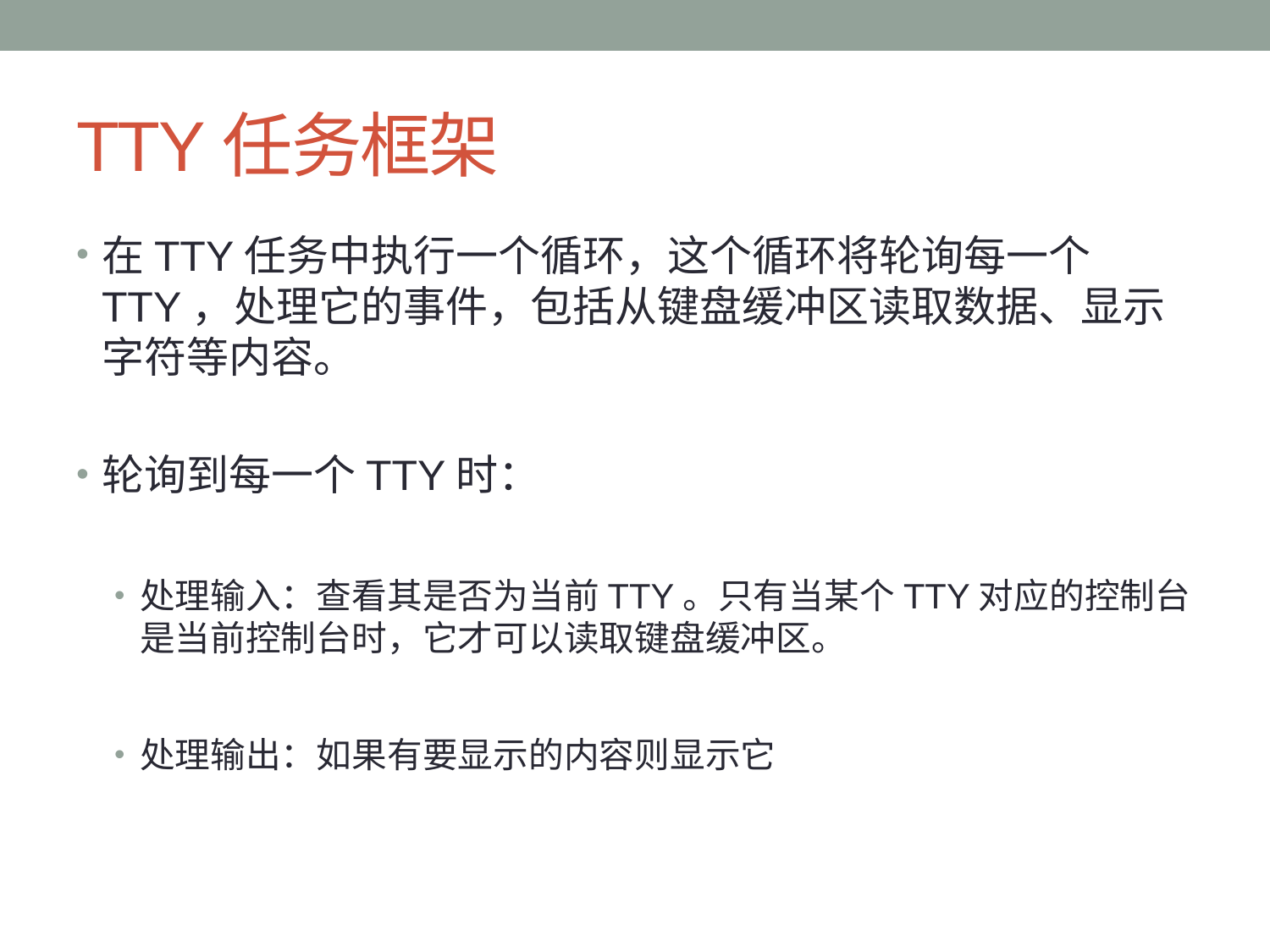

# TTY任务框架
在TTY任务中执行一个循环，这个循环将轮询每一个TTY，处理它的事件，包括从键盘缓冲区读取数据、显示字符等内容。

轮询到每一个TTY时：

处理输入：查看其是否为当前TTY。只有当某个TTY对应的控制台是当前控制台时，它才可以读取键盘缓冲区。

处理输出：如果有要显示的内容则显示它